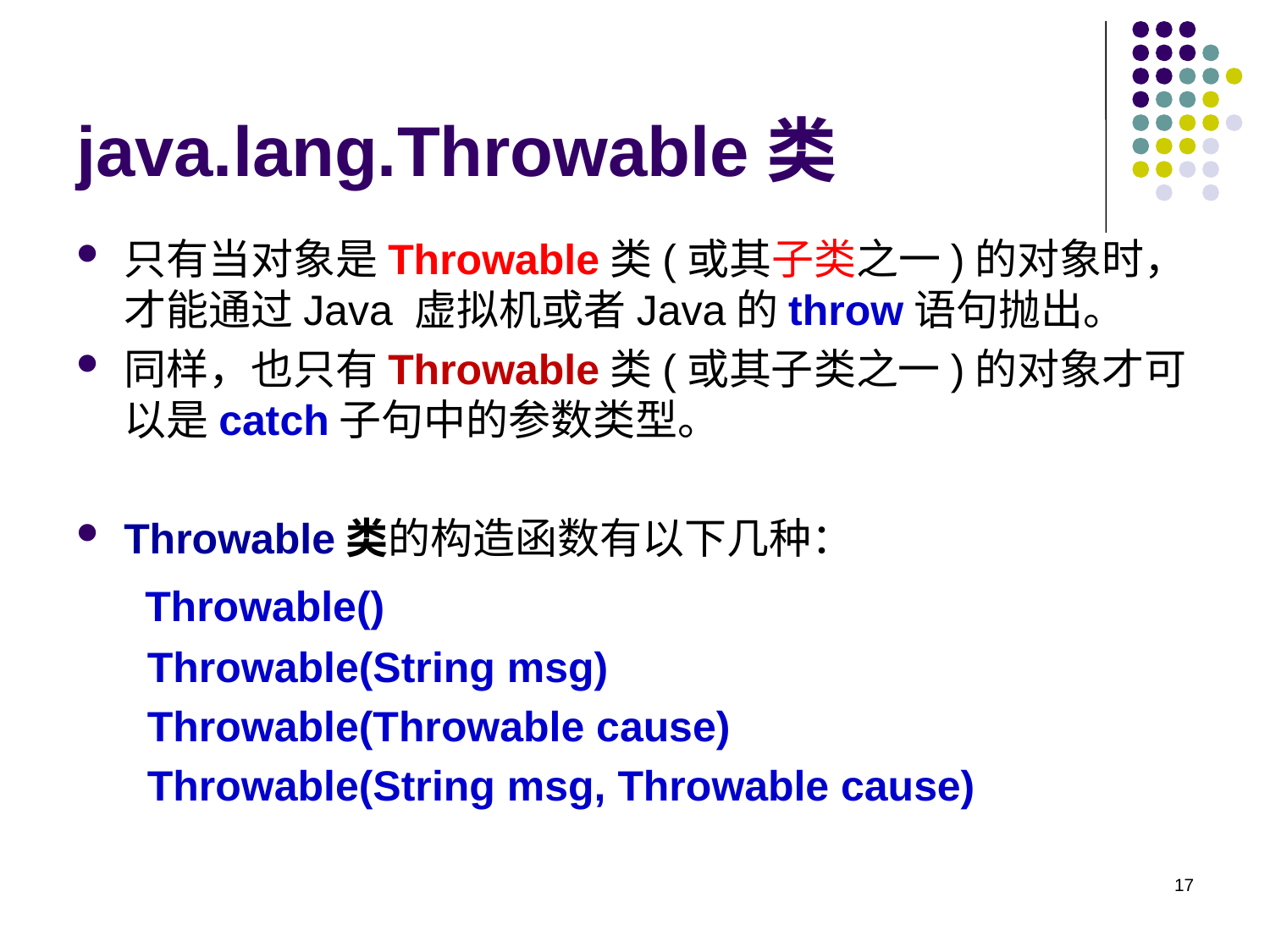

# java.lang.Throwable类
只有当对象是Throwable类(或其子类之一)的对象时，才能通过Java 虚拟机或者Java的throw语句抛出。
同样，也只有Throwable类(或其子类之一)的对象才可以是catch子句中的参数类型。

Throwable类的构造函数有以下几种：
     Throwable()
      Throwable(String msg)
      Throwable(Throwable cause)
      Throwable(String msg, Throwable cause)
17